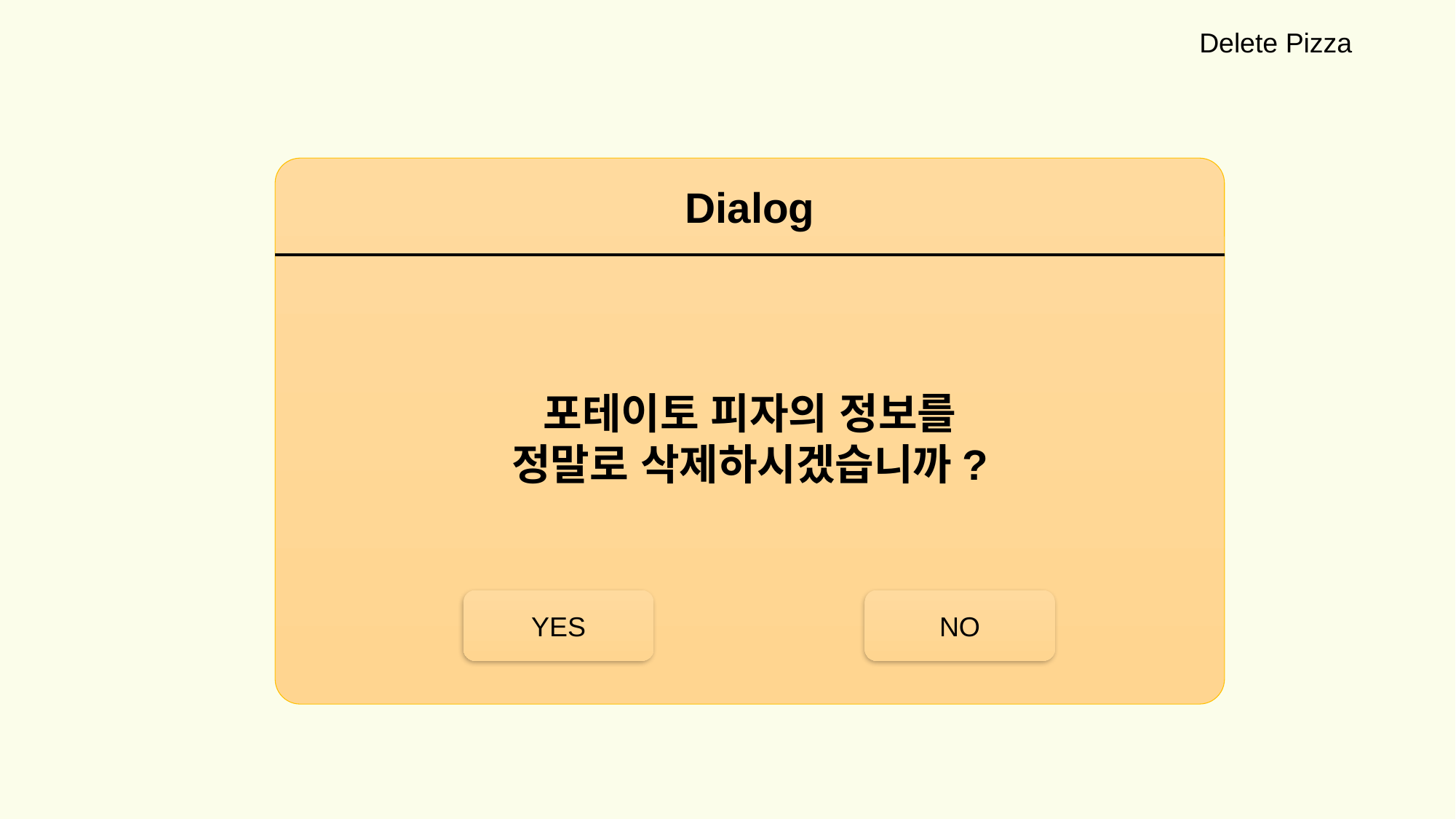

Delete Pizza

Dialog
포테이토 피자의 정보를
정말로 삭제하시겠습니까?
YES
NO